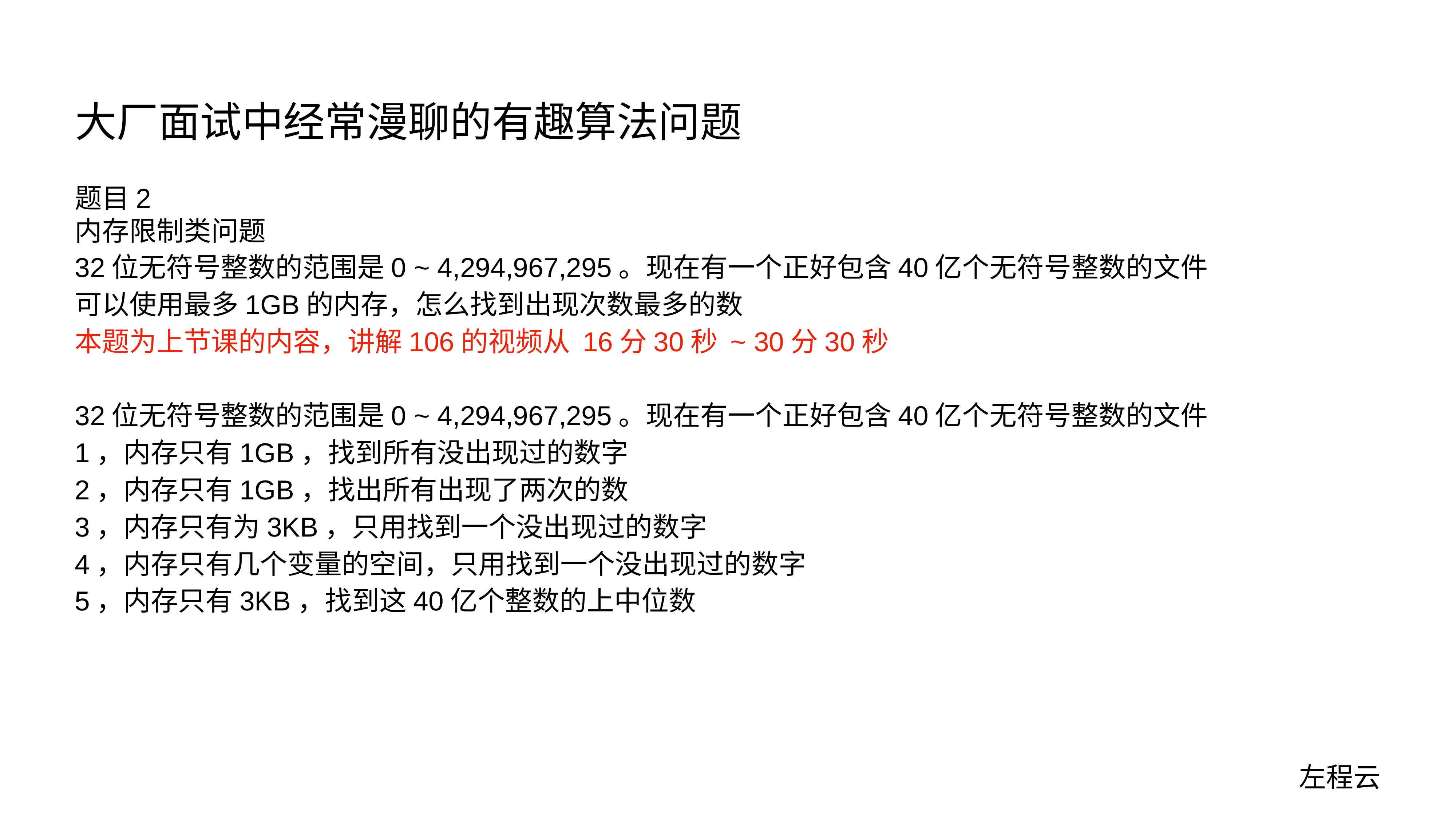

# 大厂面试中经常漫聊的有趣算法问题
题目2
内存限制类问题
32位无符号整数的范围是0 ~ 4,294,967,295。现在有一个正好包含40亿个无符号整数的文件
可以使用最多1GB的内存，怎么找到出现次数最多的数
本题为上节课的内容，讲解106的视频从 16分30秒 ~ 30分30秒

32位无符号整数的范围是0 ~ 4,294,967,295。现在有一个正好包含40亿个无符号整数的文件
1，内存只有1GB，找到所有没出现过的数字
2，内存只有1GB，找出所有出现了两次的数
3，内存只有为3KB，只用找到一个没出现过的数字
4，内存只有几个变量的空间，只用找到一个没出现过的数字
5，内存只有3KB，找到这40亿个整数的上中位数
左程云